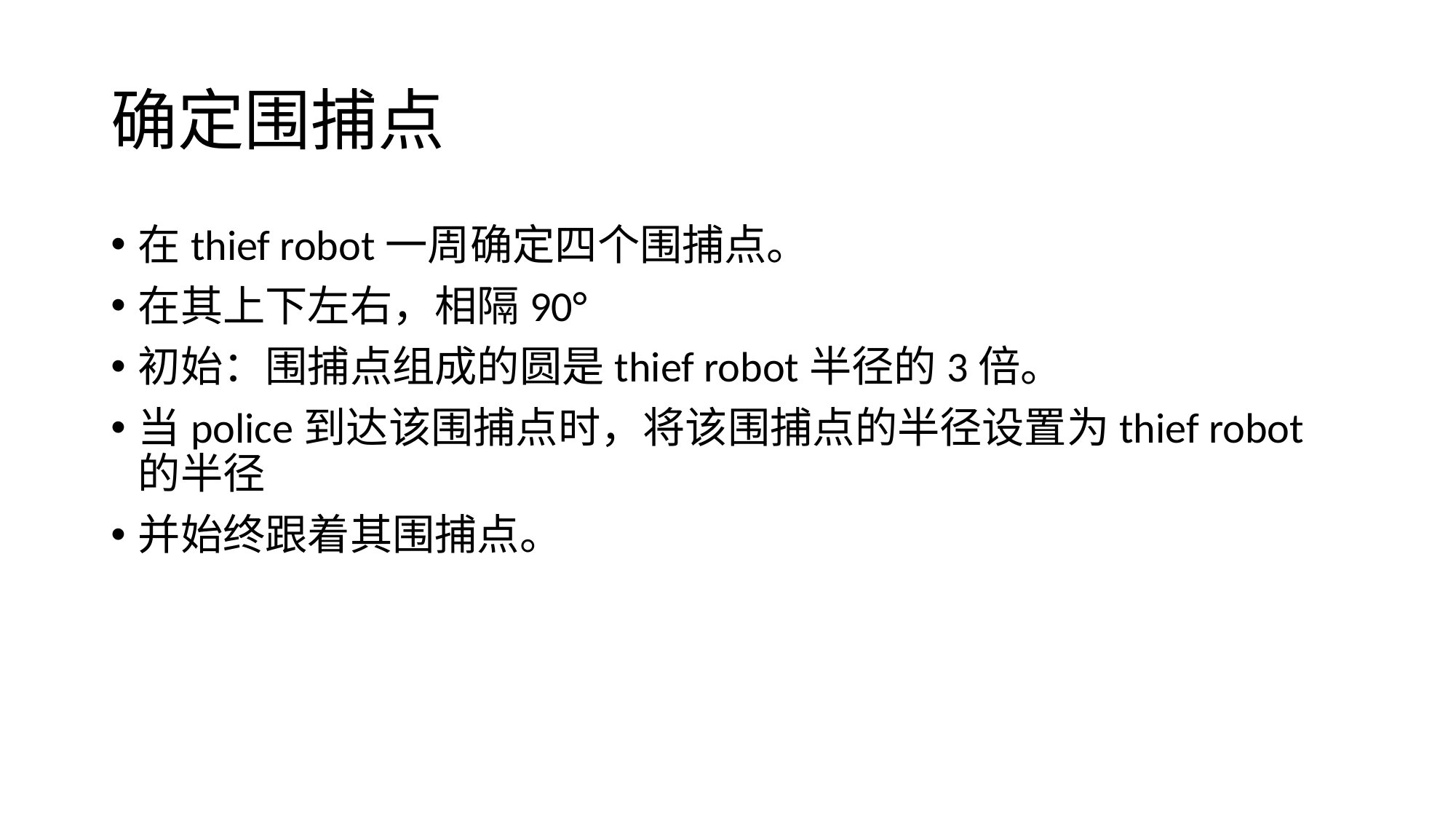

# 确定围捕点
在thief robot一周确定四个围捕点。
在其上下左右，相隔90°
初始：围捕点组成的圆是thief robot半径的3倍。
当police到达该围捕点时，将该围捕点的半径设置为thief robot的半径
并始终跟着其围捕点。